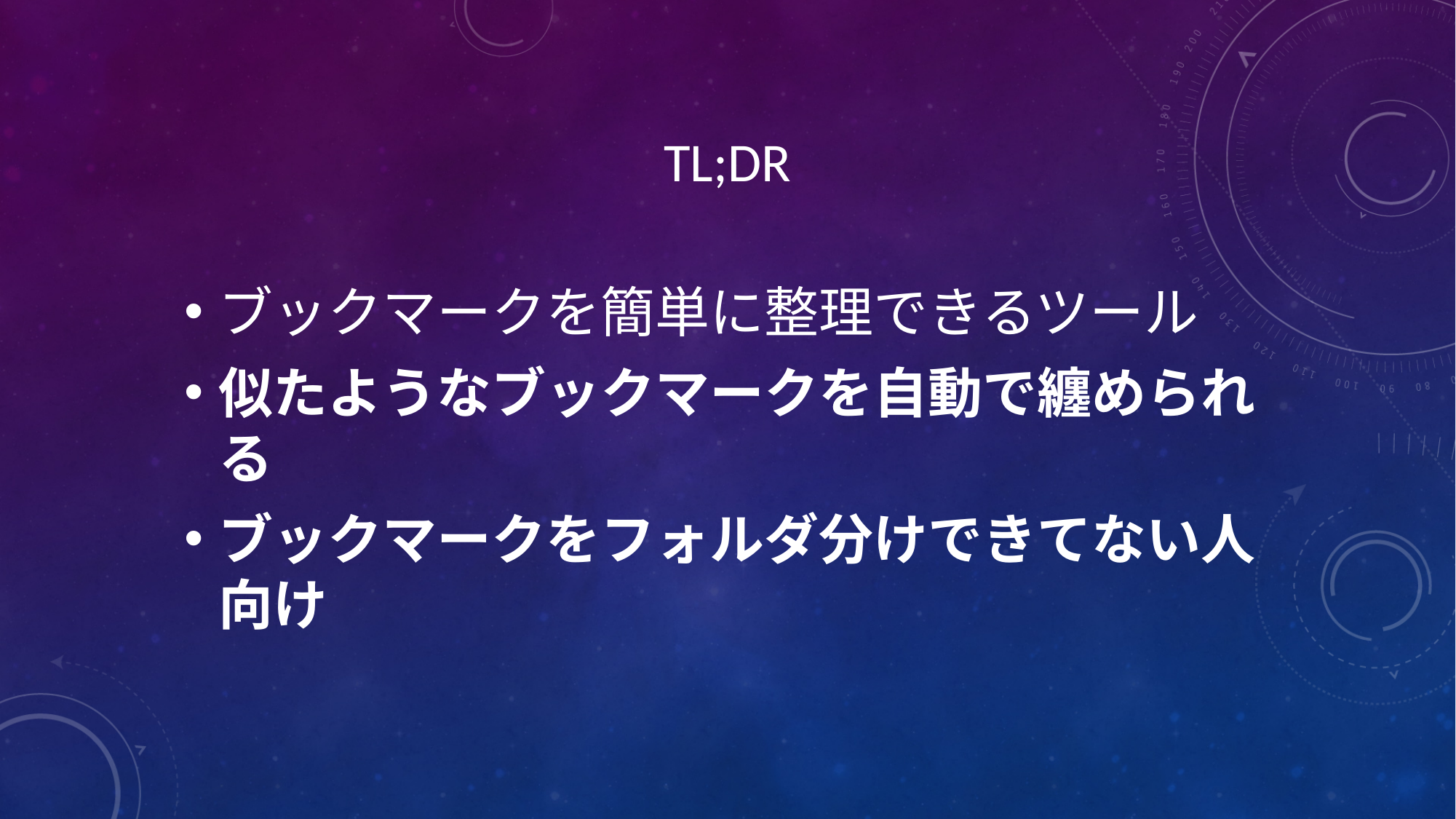

# TL;DR
ブックマークを簡単に整理できるツール
似たようなブックマークを自動で纏められる
ブックマークをフォルダ分けできてない人向け